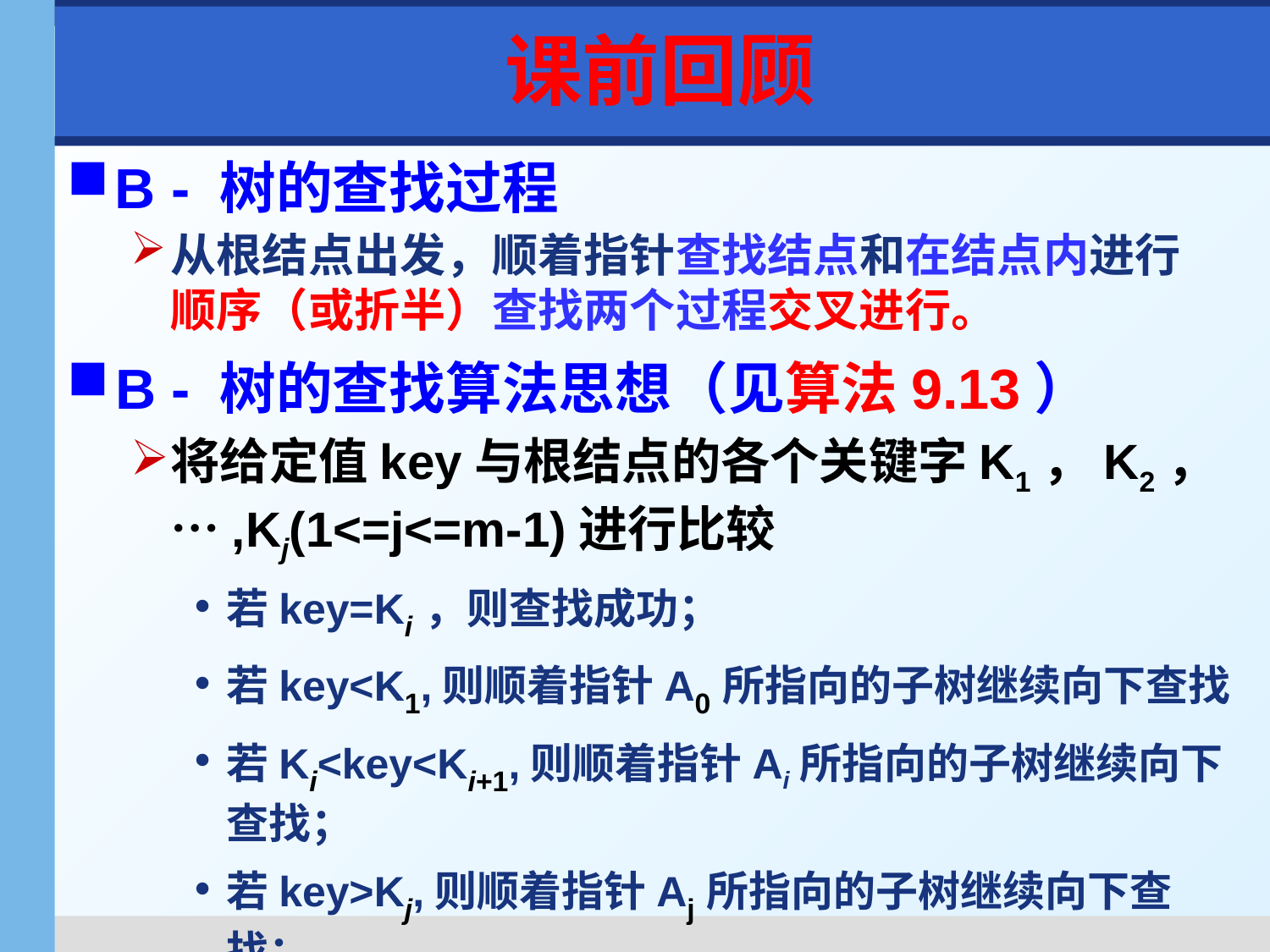

课前回顾
B - 树的查找过程
从根结点出发，顺着指针查找结点和在结点内进行顺序（或折半）查找两个过程交叉进行。
B - 树的查找算法思想（见算法9.13）
将给定值key与根结点的各个关键字K1，K2，…,Kj(1<=j<=m-1)进行比较
若key=Ki，则查找成功；
若key<K1,则顺着指针A0所指向的子树继续向下查找
若Ki<key<Ki+1,则顺着指针Ai所指向的子树继续向下查找；
若key>Kj,则顺着指针Aj所指向的子树继续向下查找；
重复上述过程，直到查找成功或到达叶子结点